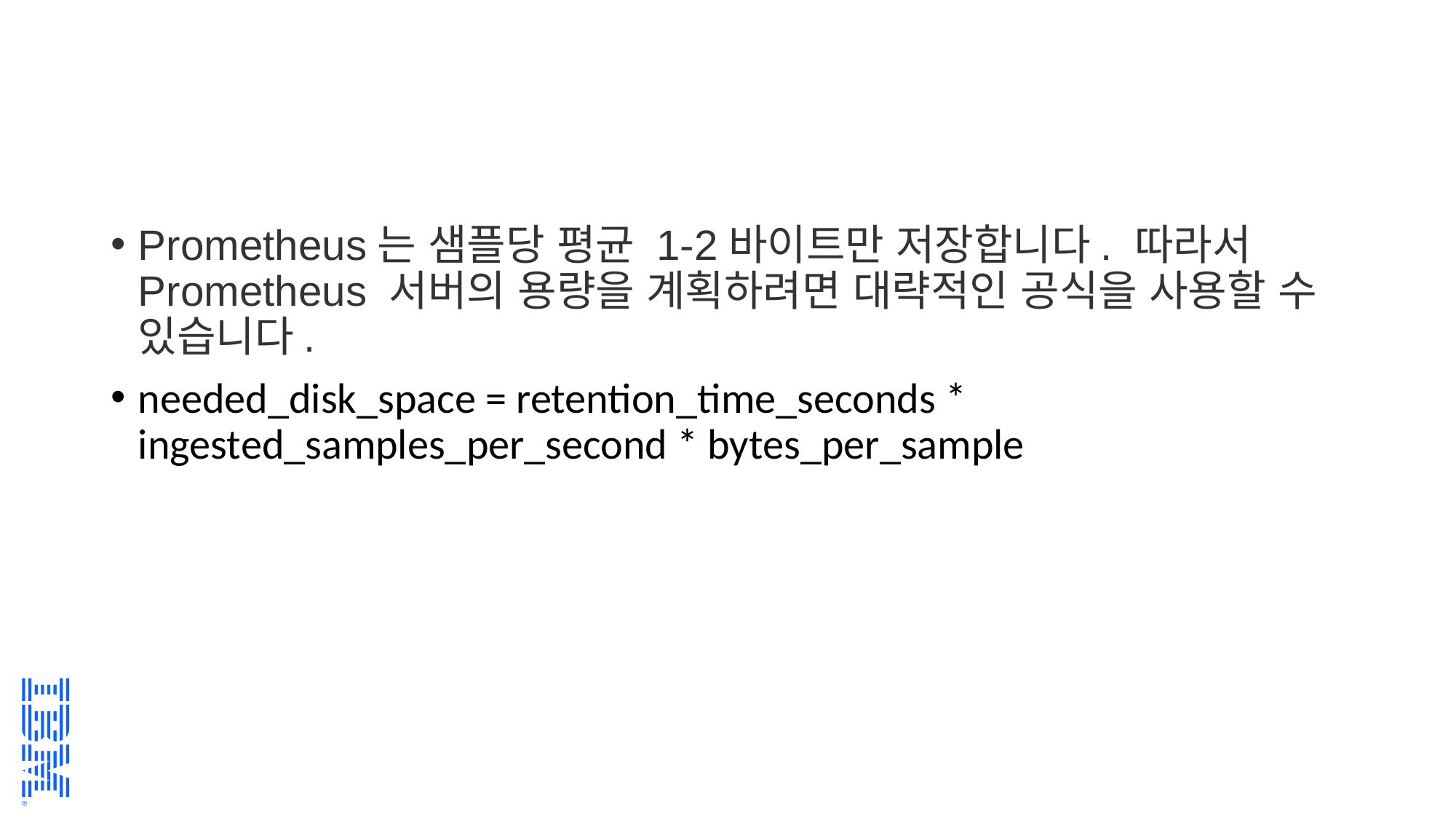

#
Prometheus는 샘플당 평균 1-2바이트만 저장합니다. 따라서 Prometheus 서버의 용량을 계획하려면 대략적인 공식을 사용할 수 있습니다.
needed_disk_space = retention_time_seconds * ingested_samples_per_second * bytes_per_sample